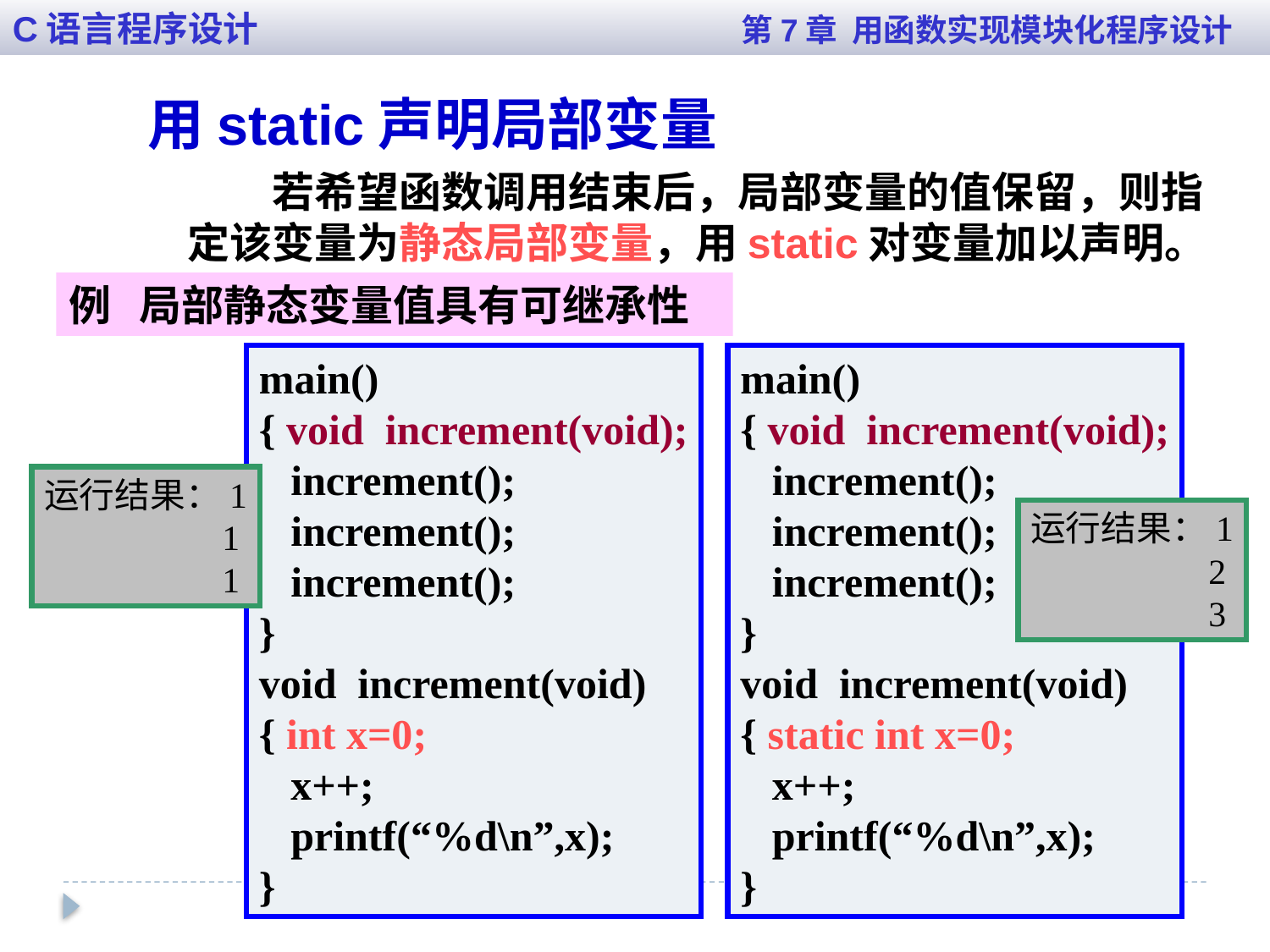

C语言程序设计                                                            第7章  用函数实现模块化程序设计
用static声明局部变量
            若希望函数调用结束后，局部变量的值保留，则指定该变量为静态局部变量，用static对变量加以声明。
例   局部静态变量值具有可继承性
main()
{ void  increment(void);
   increment();
   increment();
   increment();
}
void  increment(void)
{ int x=0;
   x++;
   printf(“%d\n”,x);
}
main()
{ void  increment(void);
   increment();
   increment();
   increment();
}
void  increment(void)
{ static int x=0;
   x++;
   printf(“%d\n”,x);
}
运行结果：1
                    1
                    1
运行结果：1
                    2
                    3